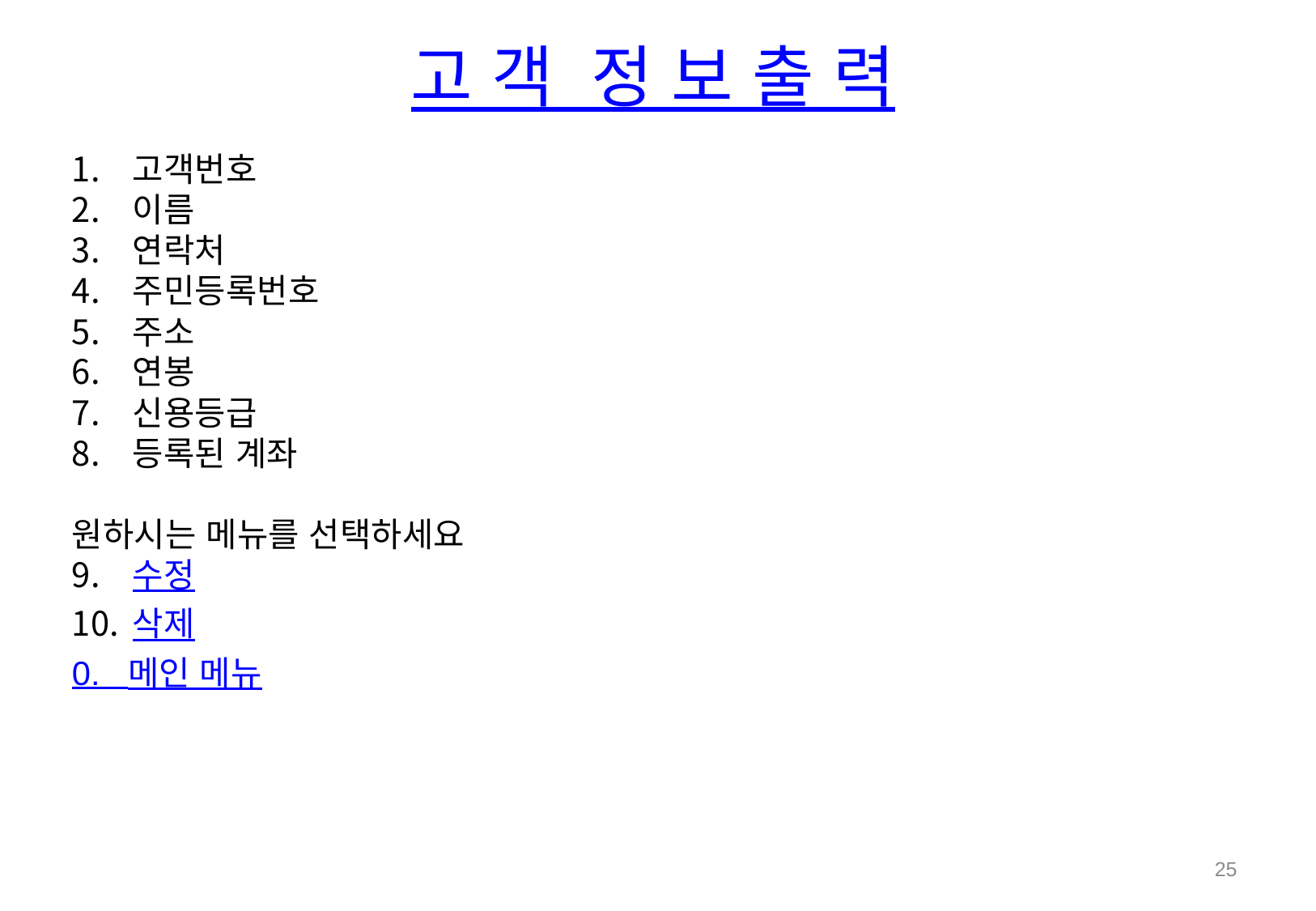

고 객  정 보 출 력
고객번호
이름
연락처
주민등록번호
주소
연봉
신용등급
등록된 계좌

원하시는 메뉴를 선택하세요
수정
삭제
0.   메인 메뉴

25